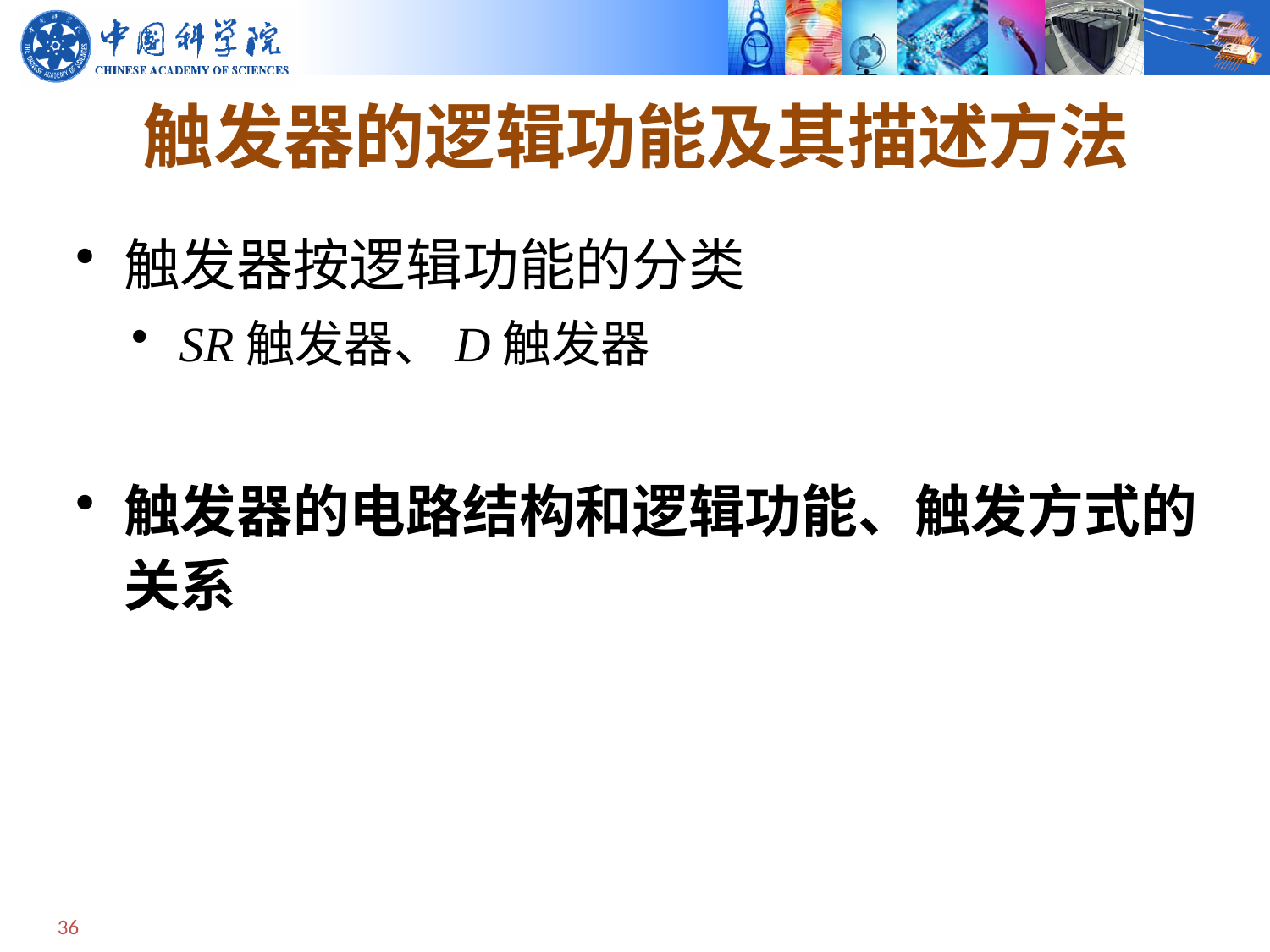

# 触发器的逻辑功能及其描述方法
触发器按逻辑功能的分类
SR触发器、D触发器

触发器的电路结构和逻辑功能、触发方式的关系